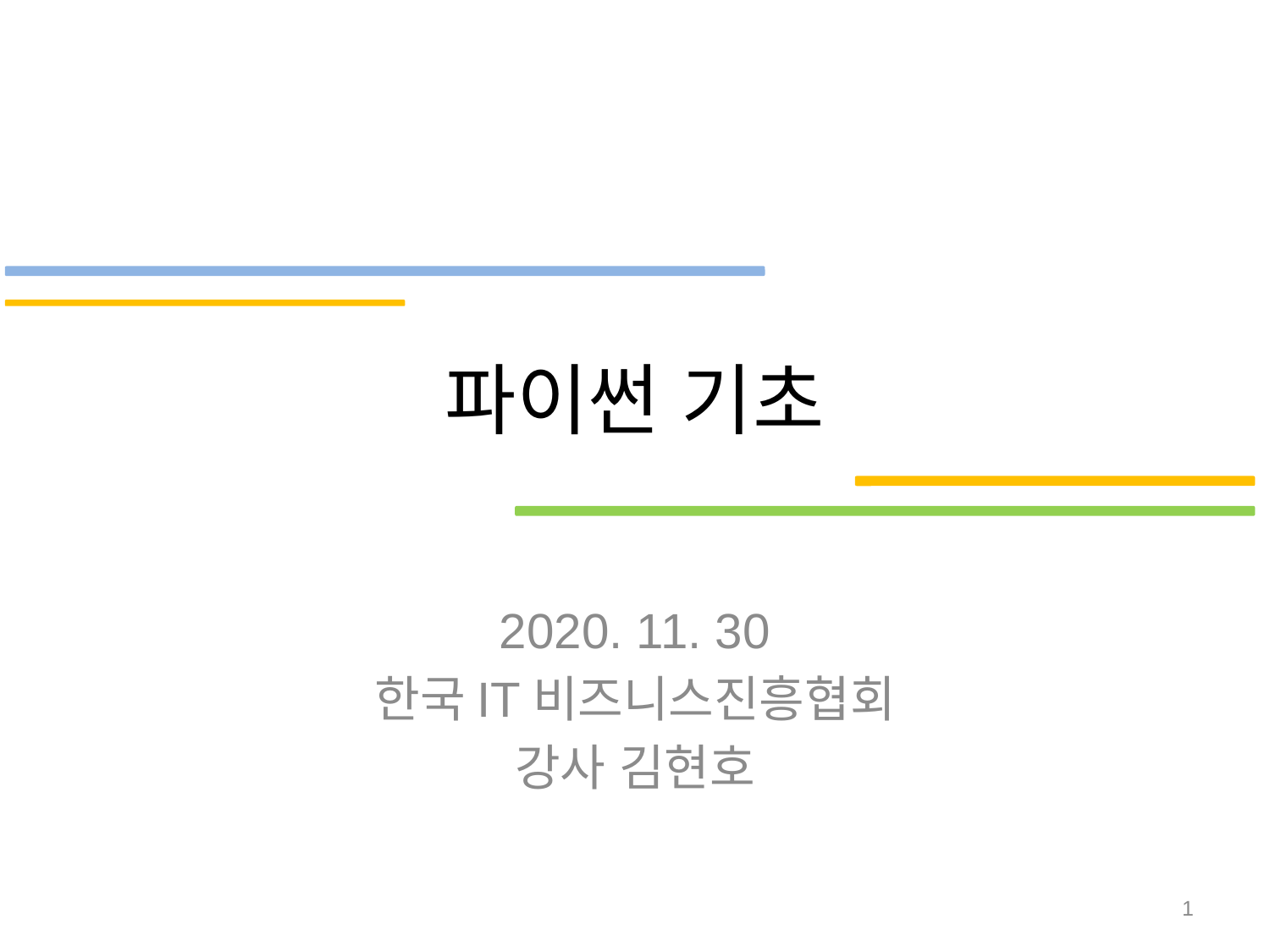

# 파이썬 기초

2020. 11. 30
한국IT비즈니스진흥협회
강사 김현호
1